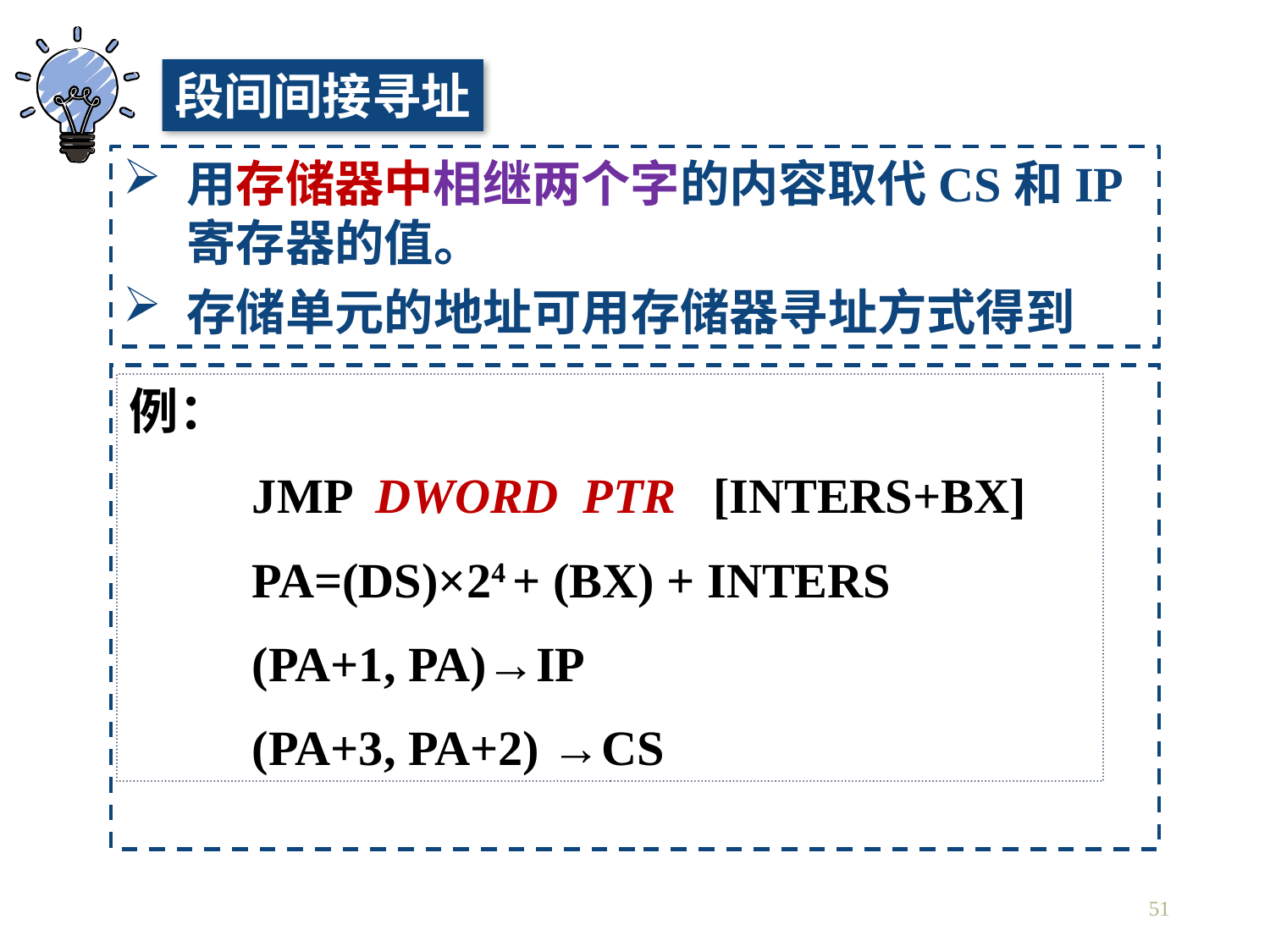

段间间接寻址
用存储器中相继两个字的内容取代CS和IP寄存器的值。
存储单元的地址可用存储器寻址方式得到

例：
          JMP  DWORD  PTR   [INTERS+BX]
          PA=(DS)×24 + (BX) + INTERS
          (PA+1, PA)→IP
          (PA+3, PA+2) →CS
51